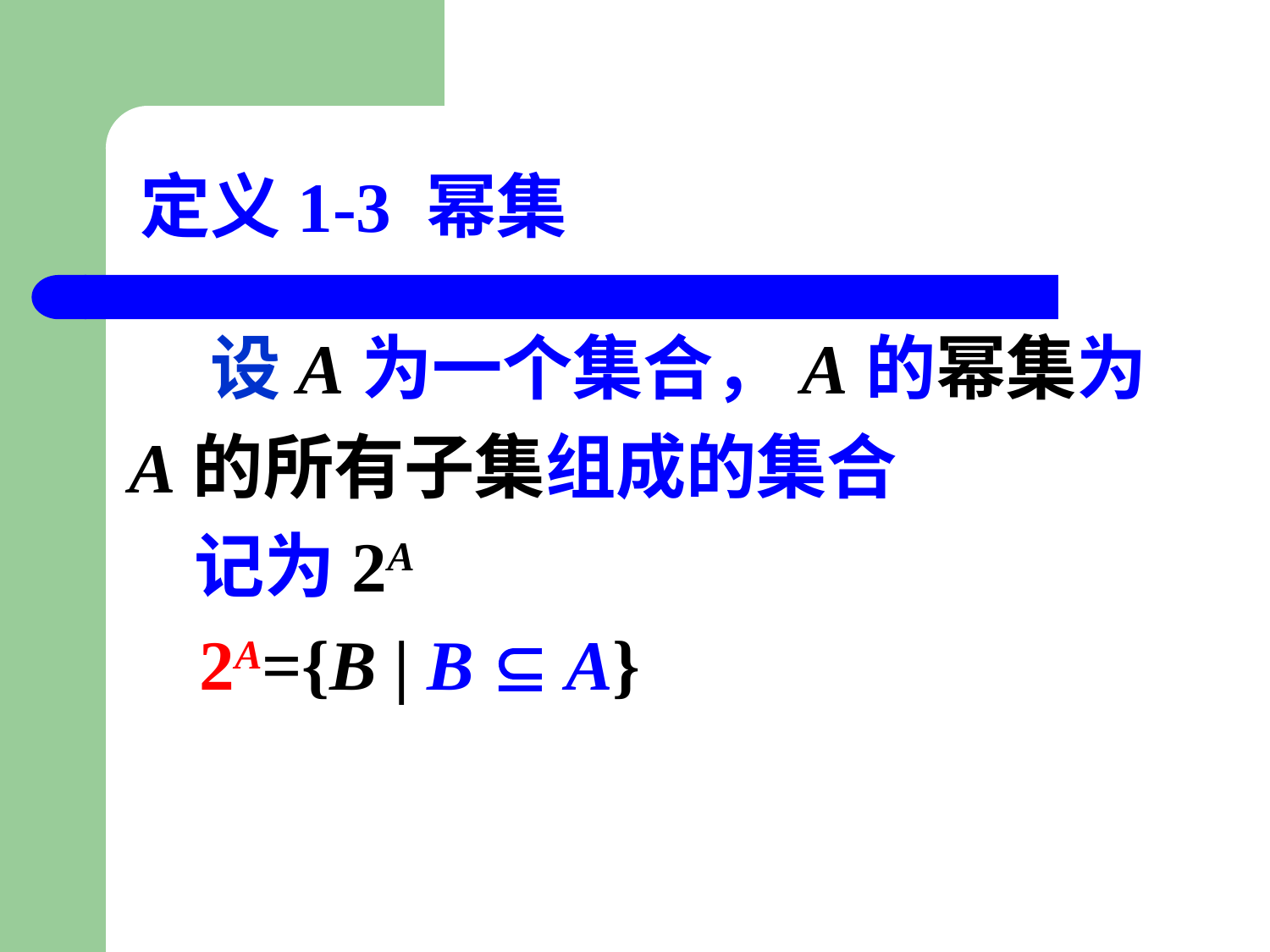

# 定义1-3 幂集
    设A为一个集合，A的幂集为
A的所有子集组成的集合
   记为2A
    2A={B | B ⊆ A}